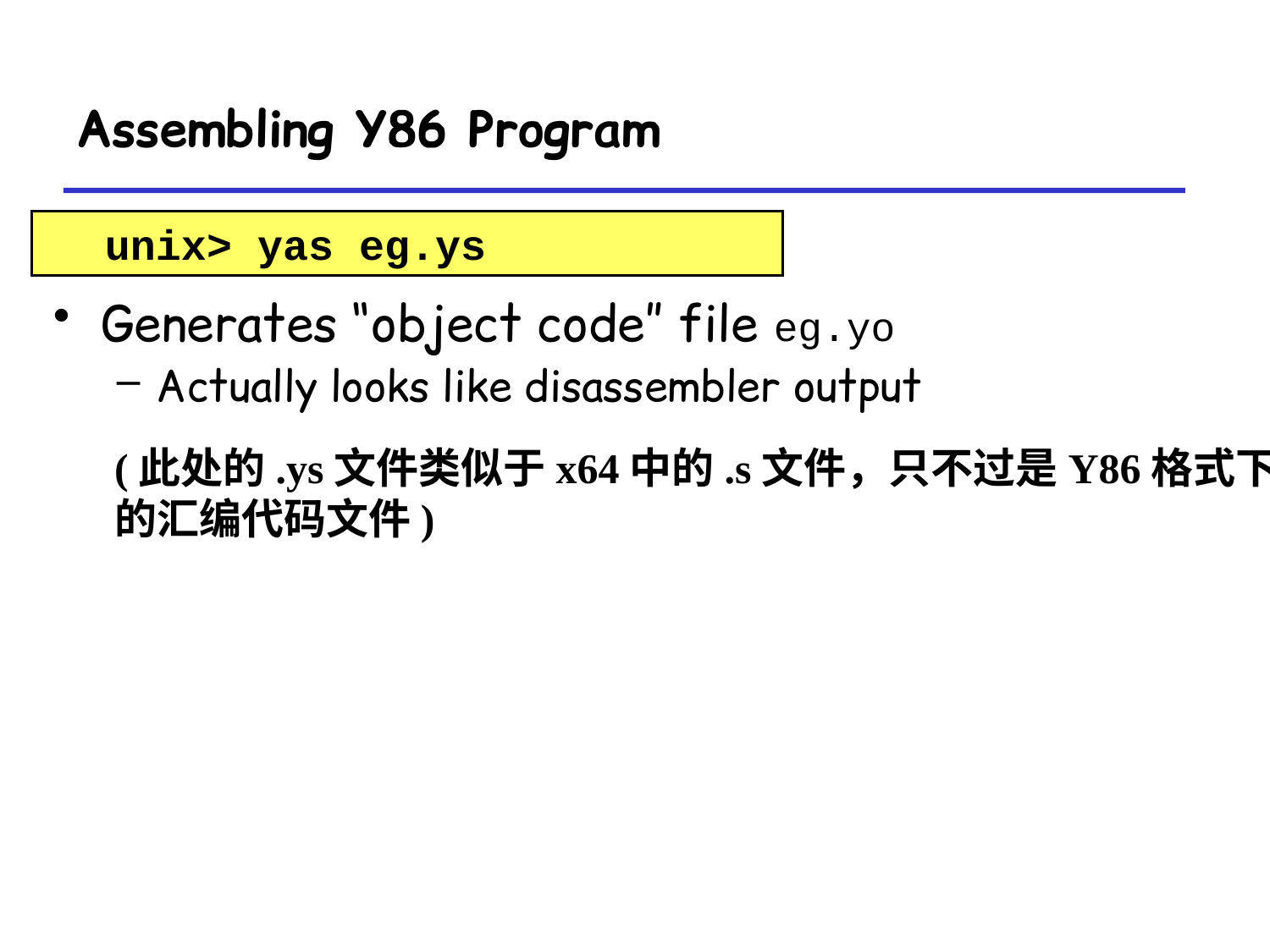

# Assembling Y86 Program
unix> yas eg.ys
Generates “object code” file eg.yo
Actually looks like disassembler output
(此处的.ys文件类似于x64中的.s文件，只不过是Y86格式下
的汇编代码文件)